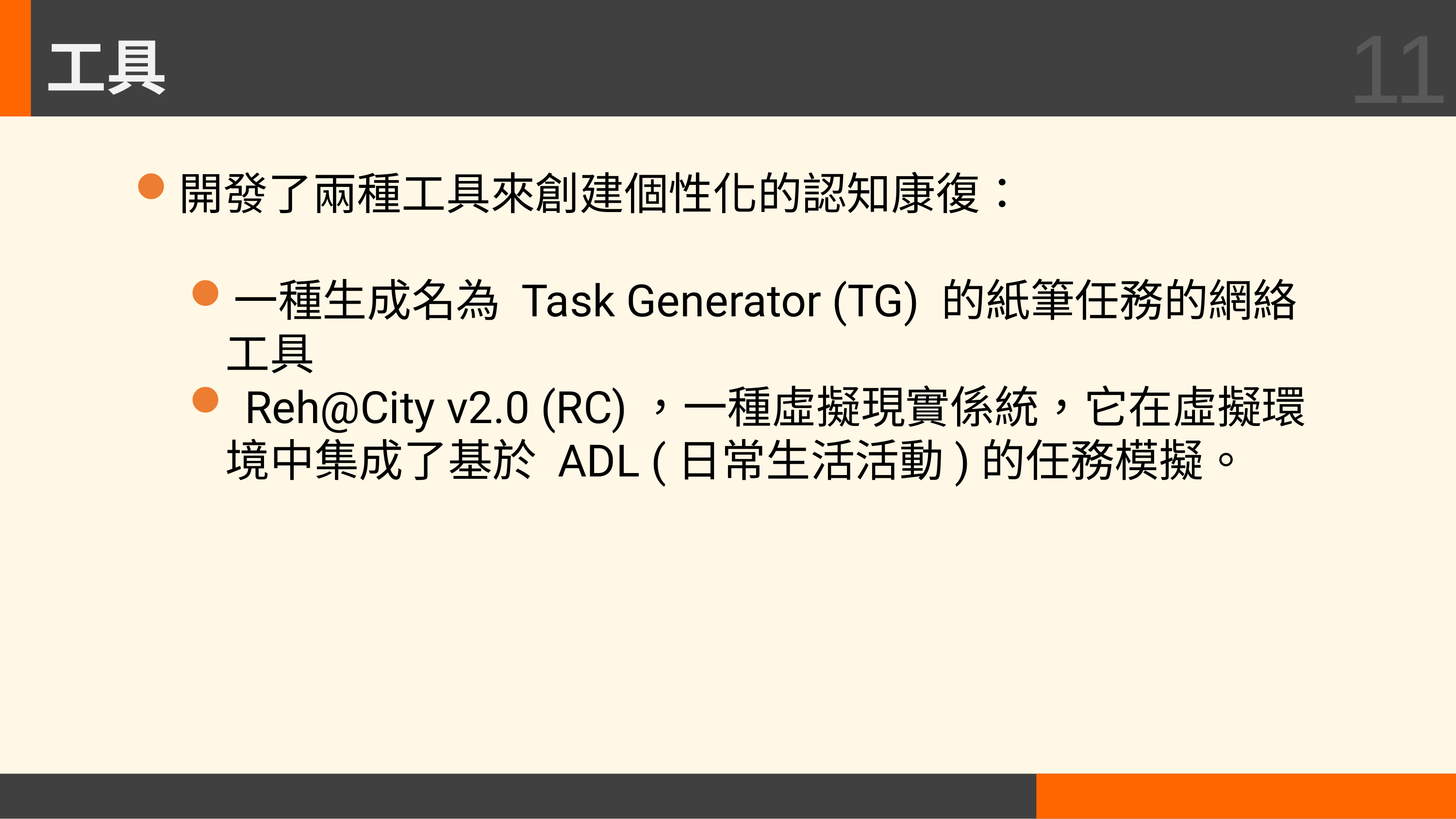

11
# 工具
開發了兩種工具來創建個性化的認知康復：

一種生成名為 Task Generator (TG) 的紙筆任務的網絡工具
 Reh@City v2.0 (RC)，一種虛擬現實係統，它在虛擬環境中集成了基於 ADL (日常生活活動)的任務模擬。